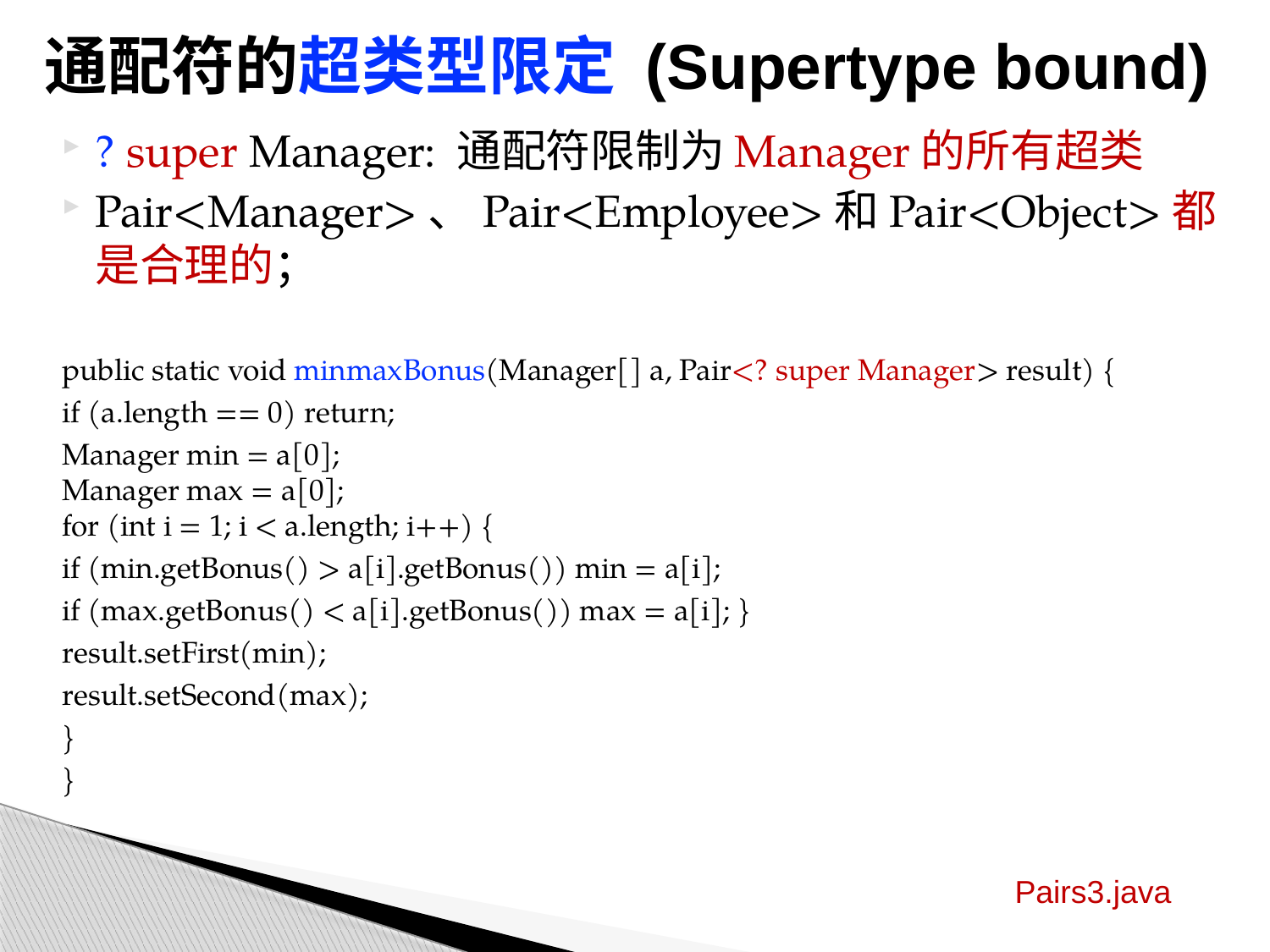

# 通配符的超类型限定 (Supertype bound)
? super Manager: 通配符限制为Manager的所有超类
Pair<Manager>、Pair<Employee>和Pair<Object>都是合理的；
public static void minmaxBonus(Manager[] a, Pair<? super Manager> result) {
	if (a.length == 0) return;
	Manager min = a[0];
	Manager max = a[0];
	for (int i = 1; i < a.length; i++) {
		if (min.getBonus() > a[i].getBonus()) min = a[i];
		if (max.getBonus() < a[i].getBonus()) max = a[i]; }
		result.setFirst(min);
		result.setSecond(max);
	}
}
Pairs3.java